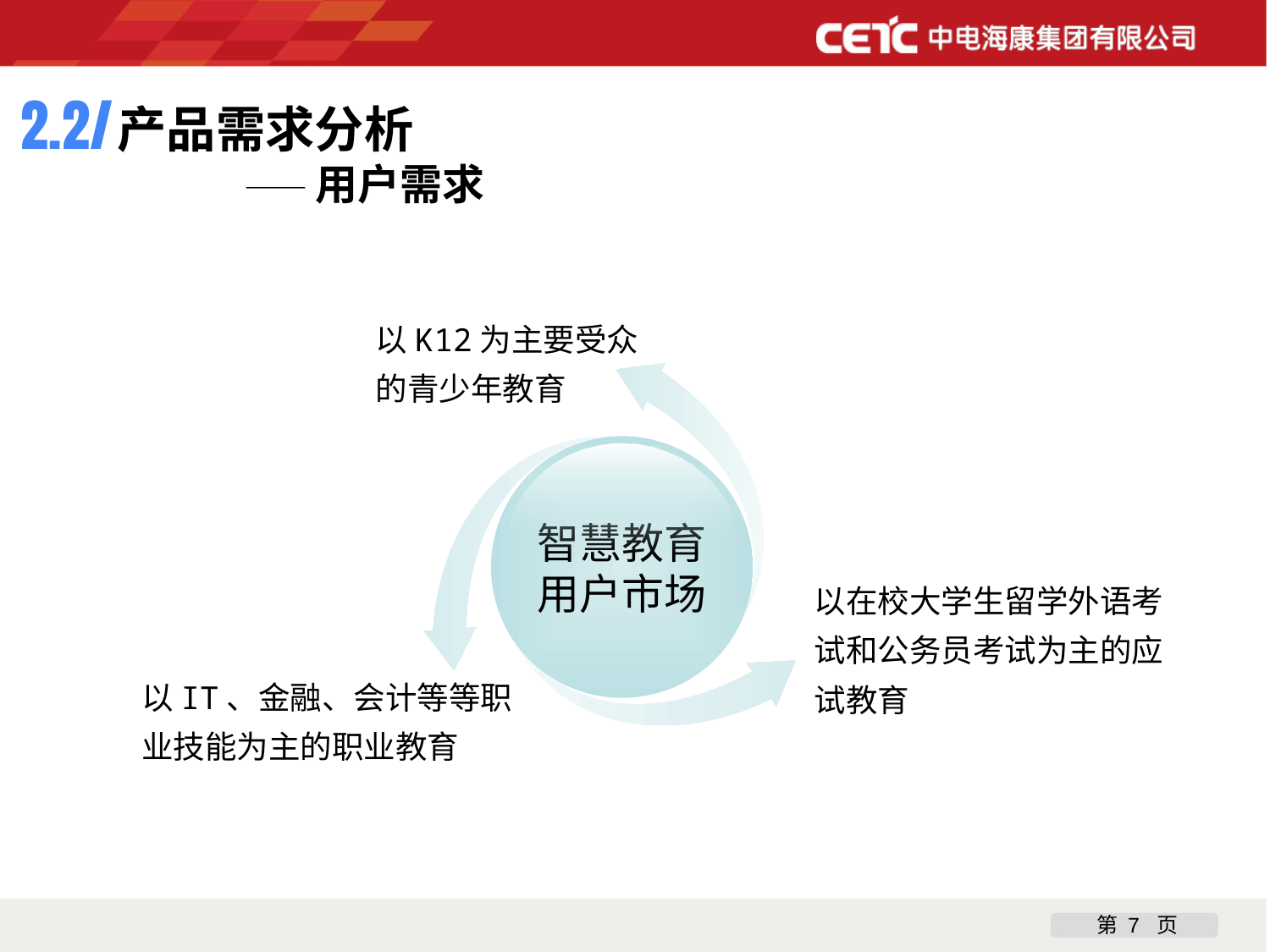

2.2/
产品需求分析
	——用户需求

以K12为主要受众的青少年教育

智慧教育用户市场

以在校大学生留学外语考试和公务员考试为主的应试教育

以IT、金融、会计等等职业技能为主的职业教育